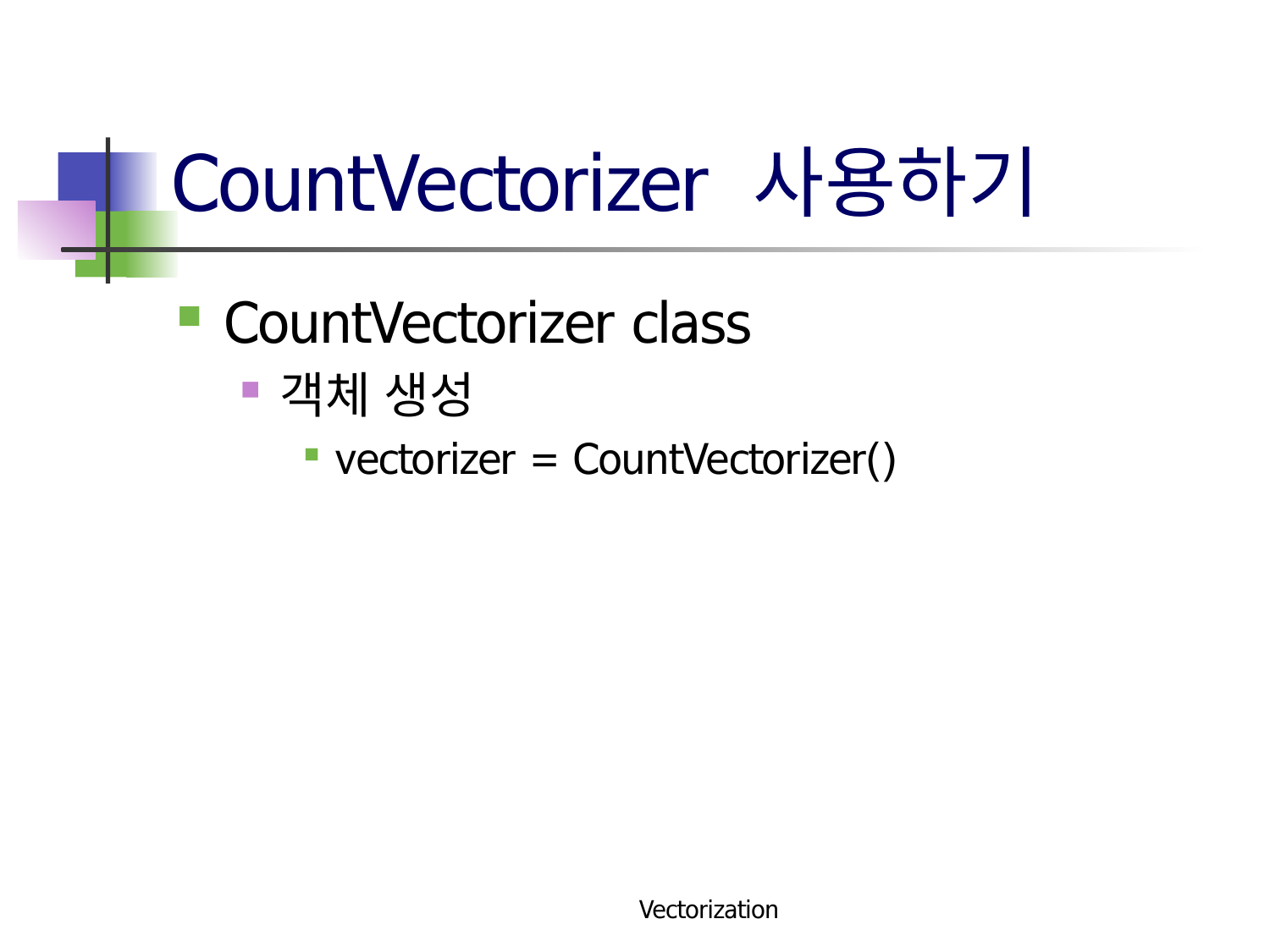

# CountVectorizer 사용하기
CountVectorizer class
객체 생성
vectorizer = CountVectorizer()
Vectorization